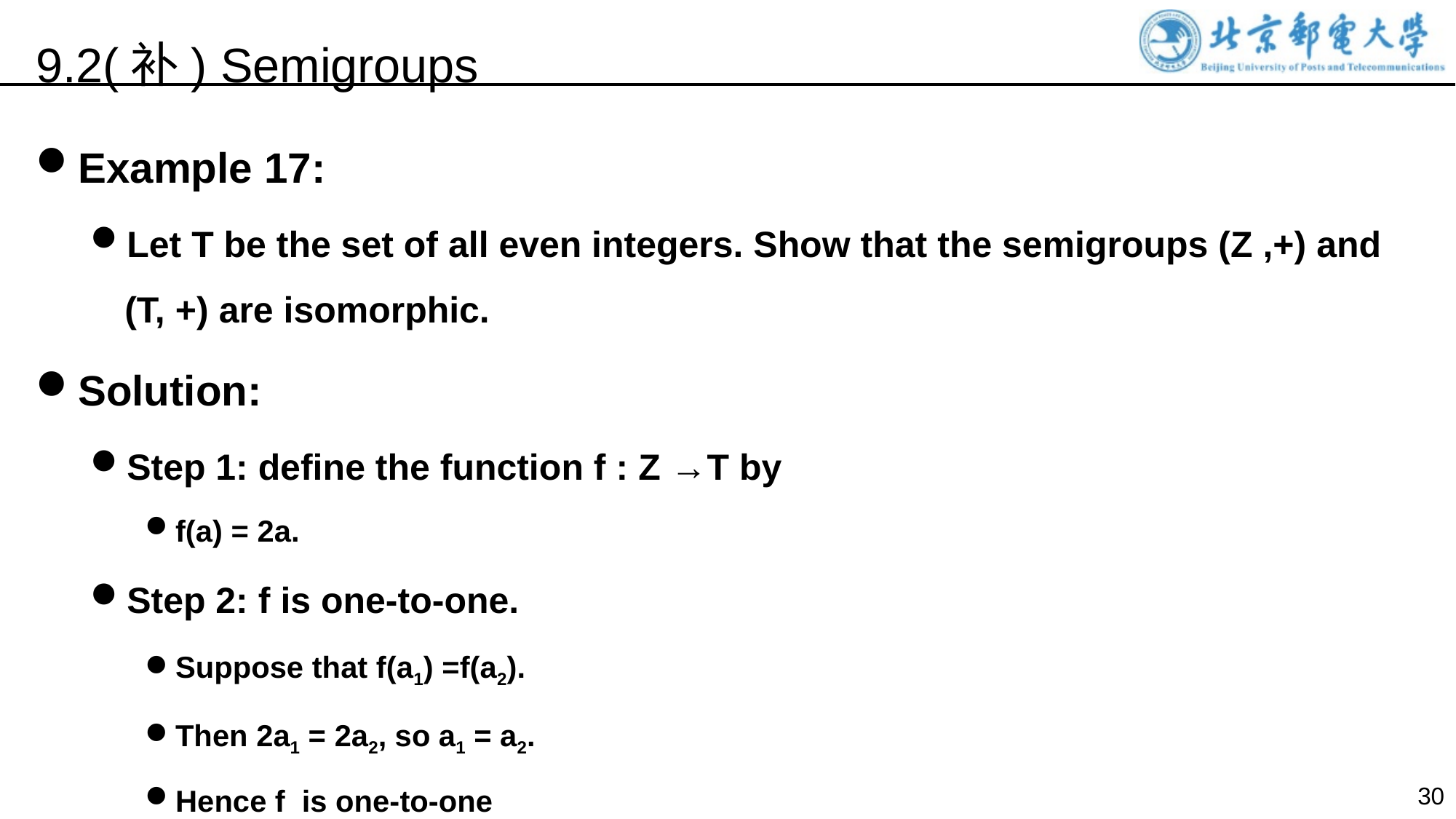

9.2(补) Semigroups
Example 17:
Let T be the set of all even integers. Show that the semigroups (Z ,+) and (T, +) are isomorphic.
Solution:
Step 1: define the function f : Z →T by
f(a) = 2a.
Step 2: f is one-to-one.
Suppose that f(a1) =f(a2).
Then 2a1 = 2a2, so a1 = a2.
Hence f  is one-to-one